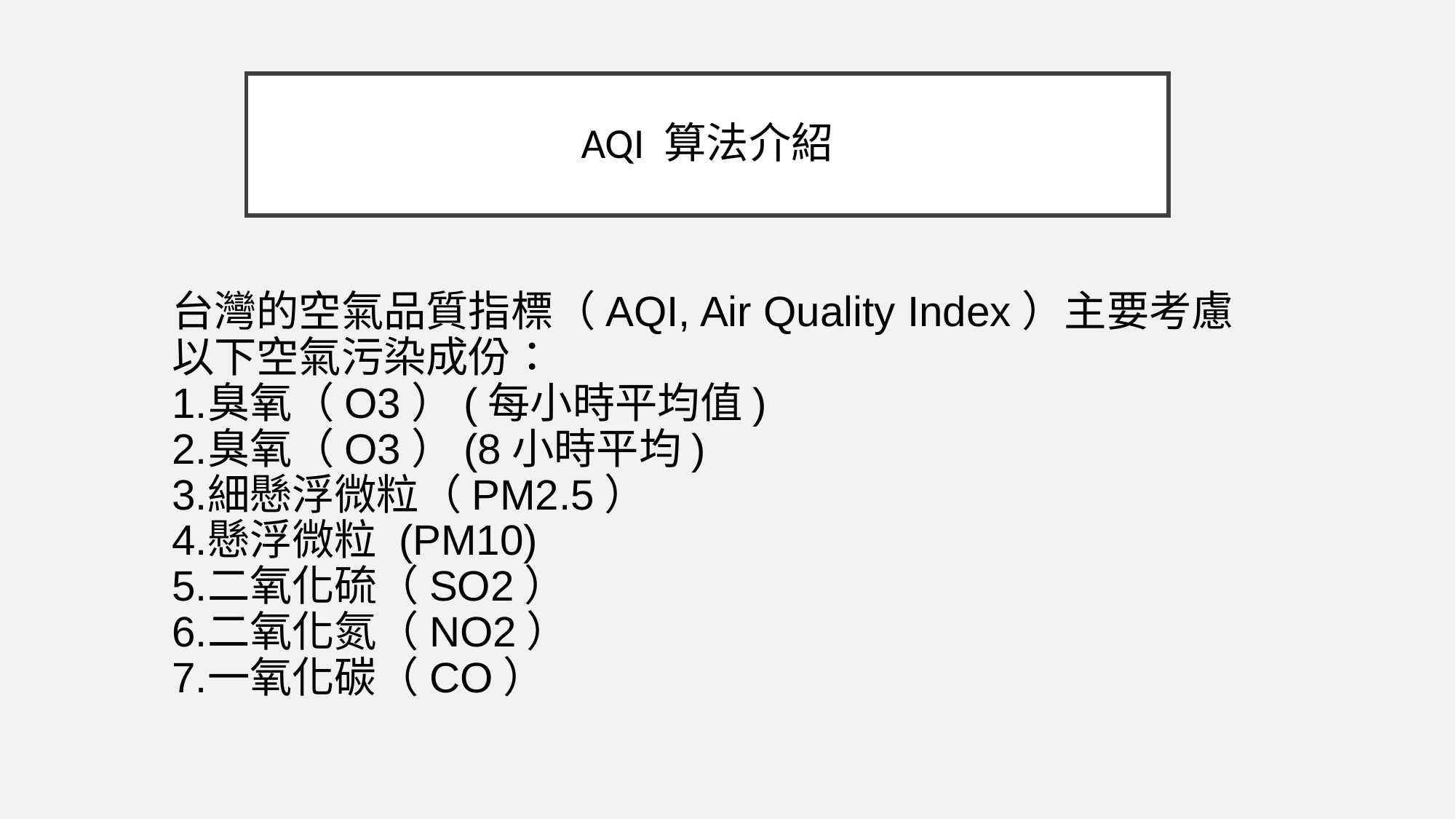

# AQI 算法介紹
台灣的空氣品質指標（AQI, Air Quality Index）主要考慮以下空氣污染成份：
臭氧（O3）(每小時平均值)
臭氧（O3）(8小時平均)
細懸浮微粒（PM2.5）
懸浮微粒 (PM10)
二氧化硫（SO2）
二氧化氮（NO2）
一氧化碳（CO）